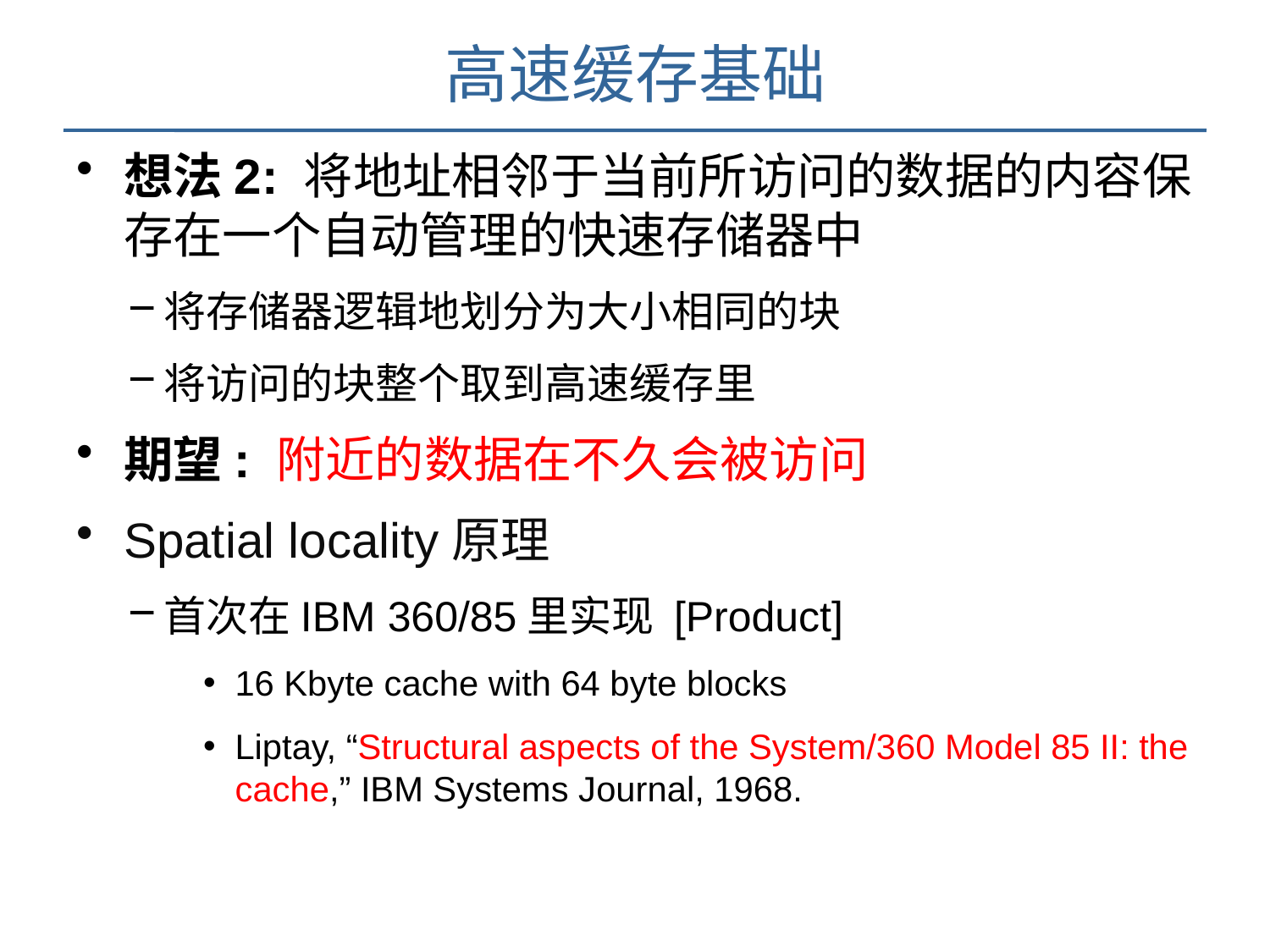

# 高速缓存基础
想法2: 将地址相邻于当前所访问的数据的内容保存在一个自动管理的快速存储器中
将存储器逻辑地划分为大小相同的块
将访问的块整个取到高速缓存里
期望: 附近的数据在不久会被访问
Spatial locality原理
首次在IBM 360/85里实现 [Product]
16 Kbyte cache with 64 byte blocks
Liptay, “Structural aspects of the System/360 Model 85 II: the cache,” IBM Systems Journal, 1968.